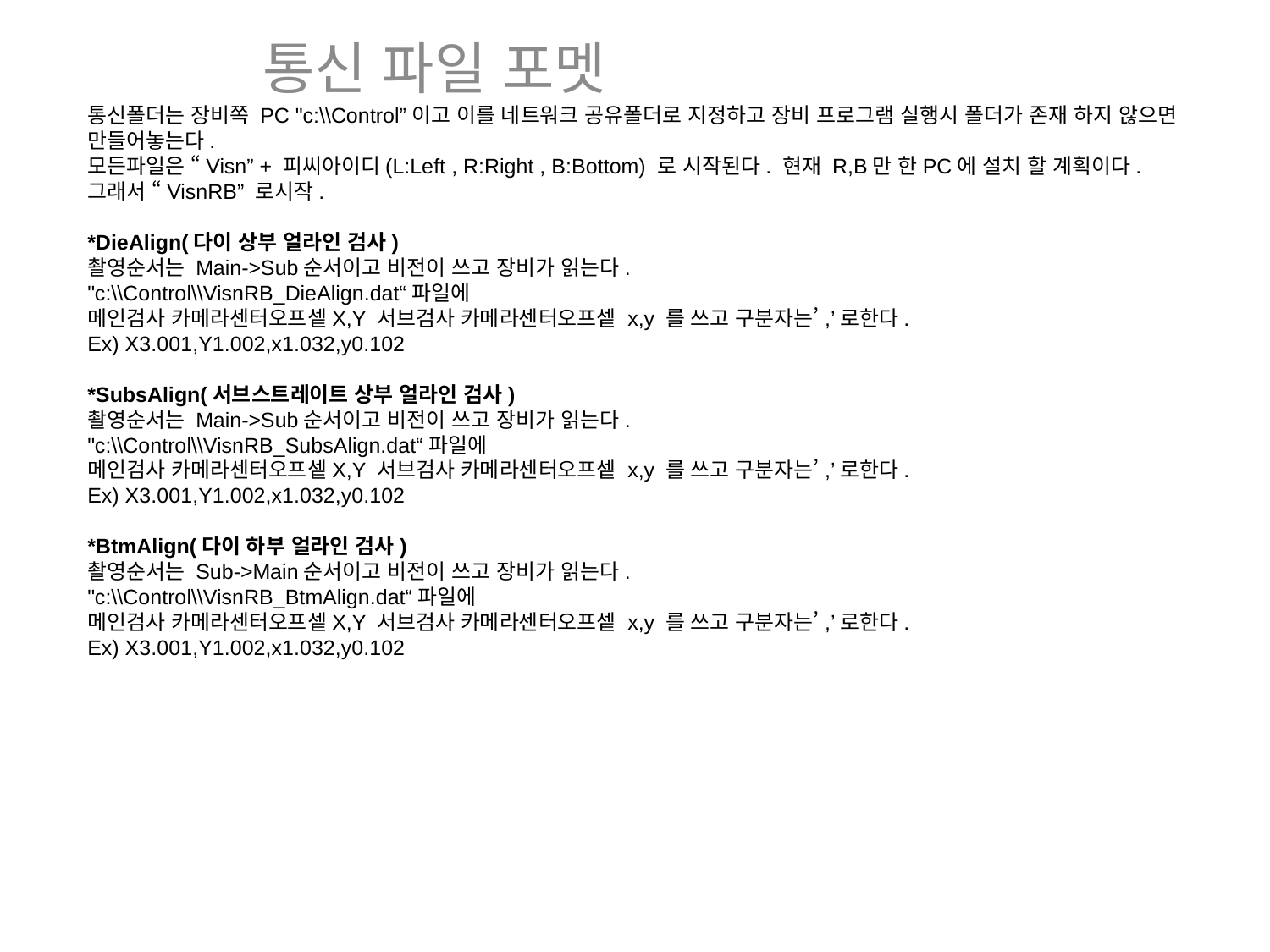

통신 파일 포멧
통신폴더는 장비쪽 PC "c:\\Control”이고 이를 네트워크 공유폴더로 지정하고 장비 프로그램 실행시 폴더가 존재 하지 않으면 만들어놓는다.
모든파일은 “Visn” + 피씨아이디(L:Left , R:Right , B:Bottom) 로 시작된다. 현재 R,B만 한PC에 설치 할 계획이다.
그래서 “VisnRB” 로시작.

*DieAlign(다이 상부 얼라인 검사)
촬영순서는 Main->Sub순서이고 비전이 쓰고 장비가 읽는다.
"c:\\Control\\VisnRB_DieAlign.dat“파일에
메인검사 카메라센터오프셑X,Y 서브검사 카메라센터오프셑 x,y 를 쓰고 구분자는’,’로한다.
Ex) X3.001,Y1.002,x1.032,y0.102

*SubsAlign(서브스트레이트 상부 얼라인 검사)
촬영순서는 Main->Sub순서이고 비전이 쓰고 장비가 읽는다.
"c:\\Control\\VisnRB_SubsAlign.dat“파일에
메인검사 카메라센터오프셑X,Y 서브검사 카메라센터오프셑 x,y 를 쓰고 구분자는’,’로한다.
Ex) X3.001,Y1.002,x1.032,y0.102

*BtmAlign(다이 하부 얼라인 검사)
촬영순서는 Sub->Main순서이고 비전이 쓰고 장비가 읽는다.
"c:\\Control\\VisnRB_BtmAlign.dat“파일에
메인검사 카메라센터오프셑X,Y 서브검사 카메라센터오프셑 x,y 를 쓰고 구분자는’,’로한다.
Ex) X3.001,Y1.002,x1.032,y0.102